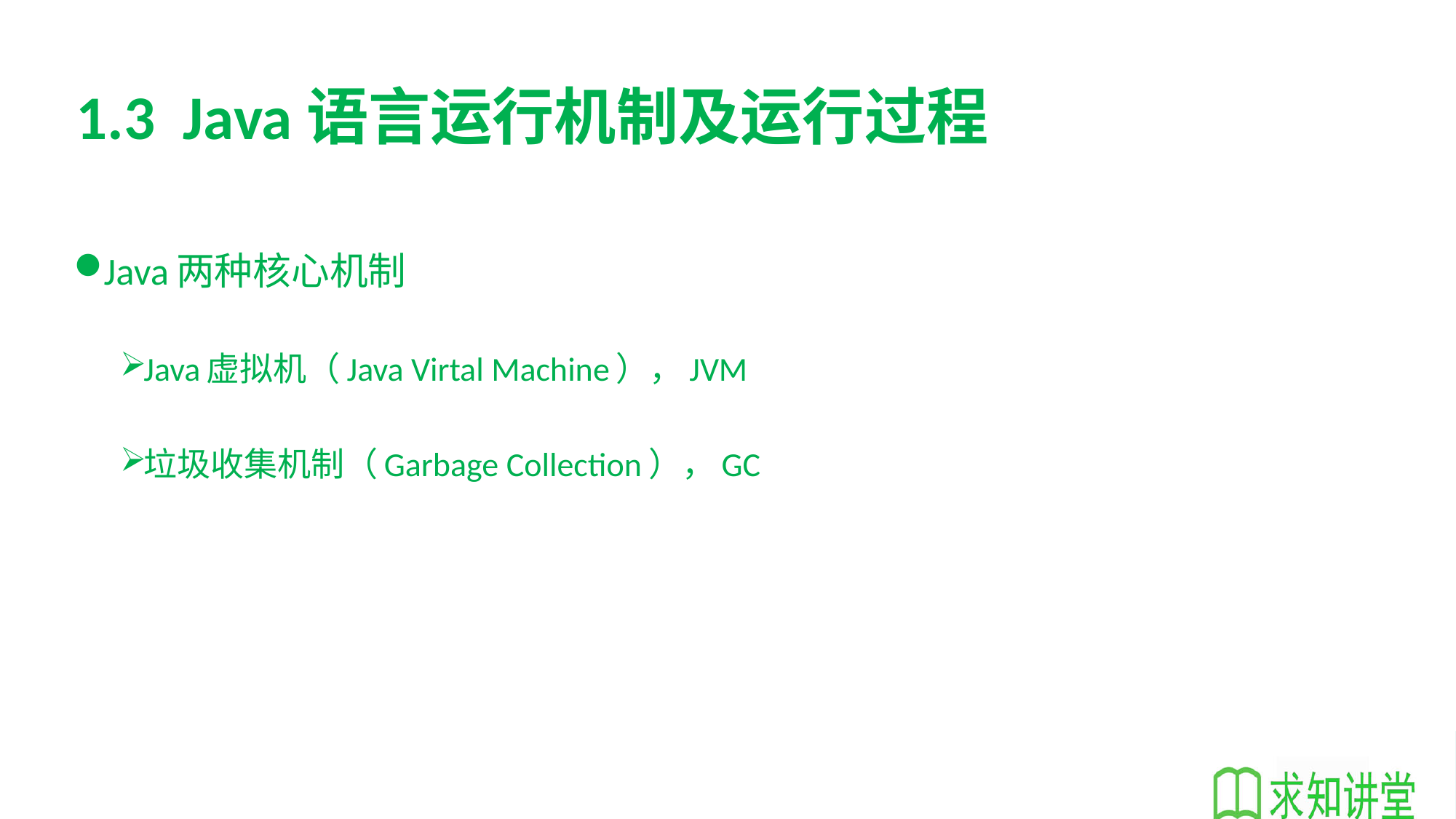

# 1.3  Java语言运行机制及运行过程
Java两种核心机制

Java虚拟机（Java Virtal Machine），JVM

垃圾收集机制（Garbage Collection），GC